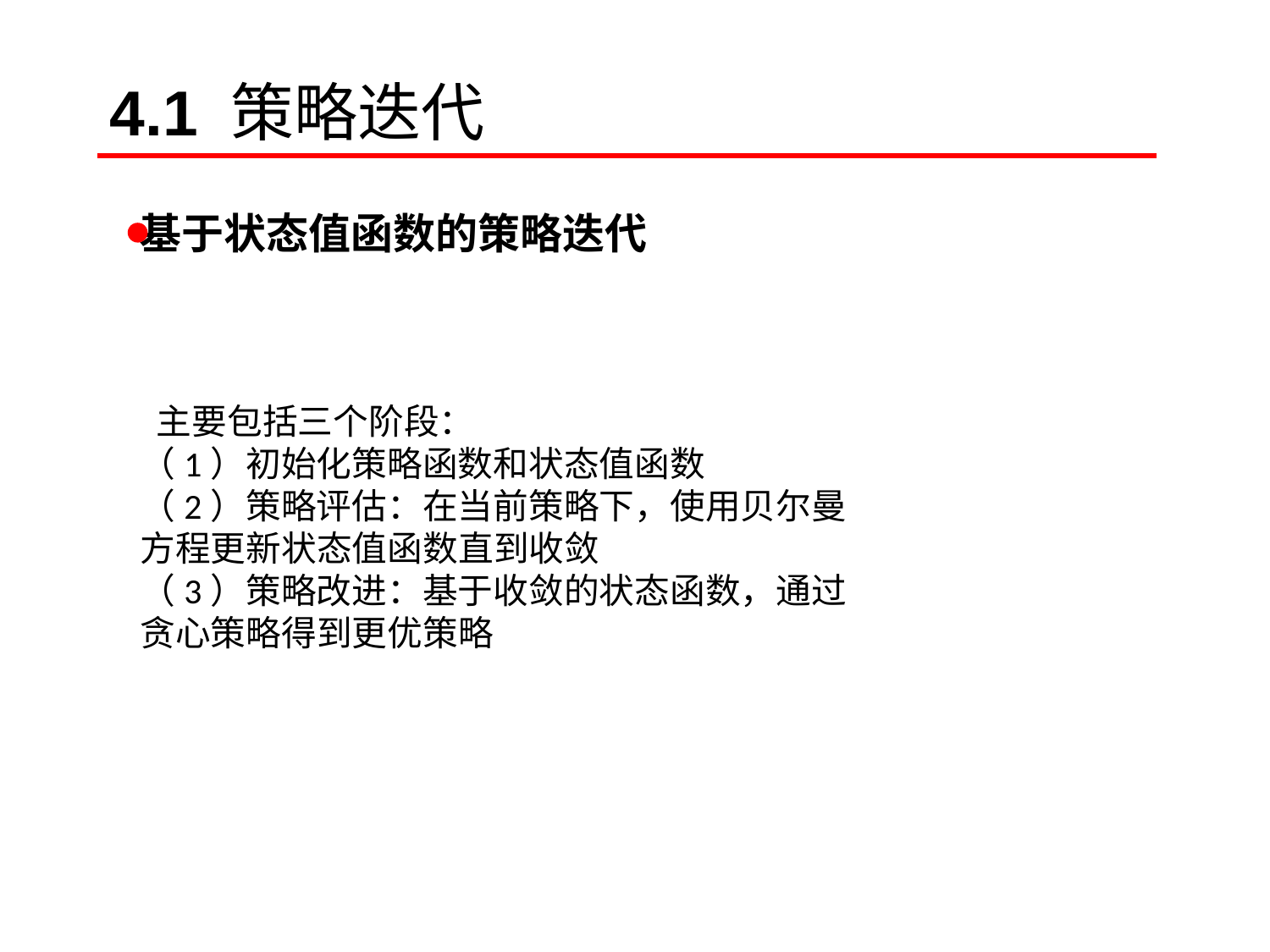

4.1 策略迭代
  基于状态值函数的策略迭代

 主要包括三个阶段：
（1）初始化策略函数和状态值函数
（2）策略评估：在当前策略下，使用贝尔曼方程更新状态值函数直到收敛
（3）策略改进：基于收敛的状态函数，通过贪心策略得到更优策略